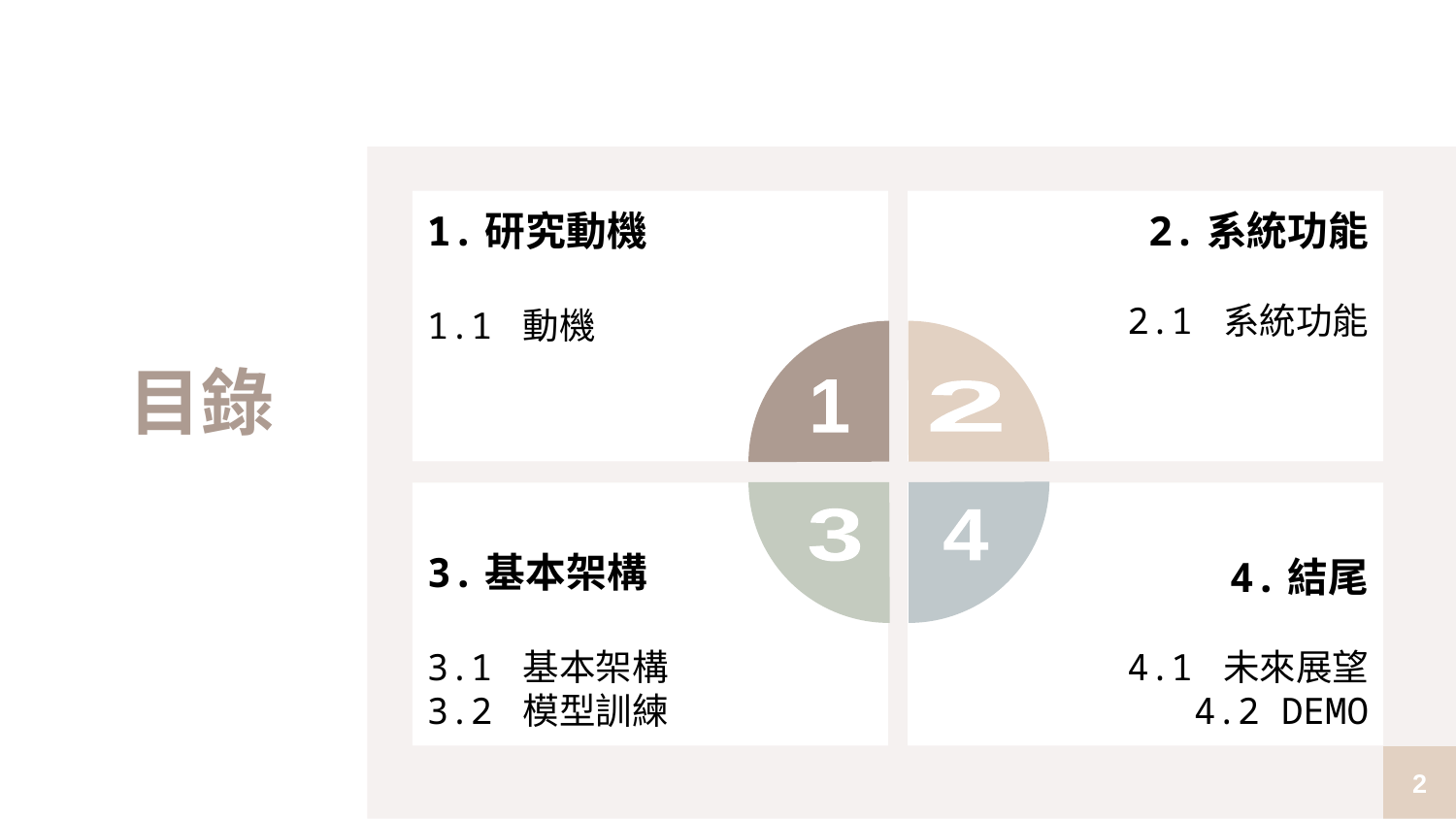

# 目錄
1.研究動機

1.1 動機

2.系統功能

2.1 系統功能

1
2
3.基本架構

3.1 基本架構3.2 模型訓練

4.結尾

4.1 未來展望
4.2 DEMO
3
4
2